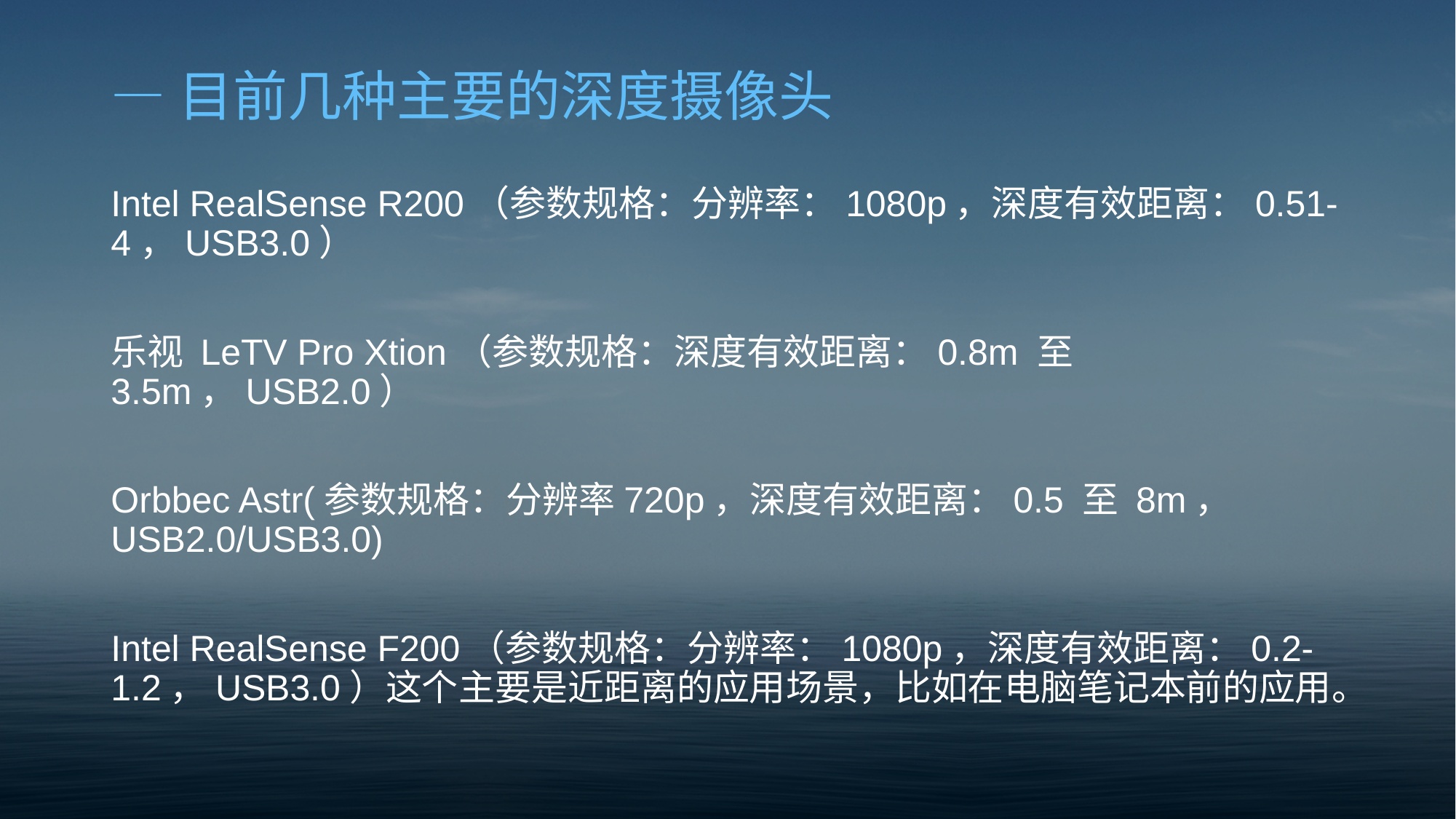

# —目前几种主要的深度摄像头
Intel RealSense R200（参数规格：分辨率：1080p，深度有效距离：0.51-4，USB3.0）

乐视 LeTV Pro Xtion（参数规格：深度有效距离：0.8m 至 3.5m，USB2.0）

Orbbec Astr(参数规格：分辨率720p，深度有效距离：0.5 至 8m，            USB2.0/USB3.0)

Intel RealSense F200（参数规格：分辨率：1080p，深度有效距离：0.2-1.2，USB3.0）这个主要是近距离的应用场景，比如在电脑笔记本前的应用。